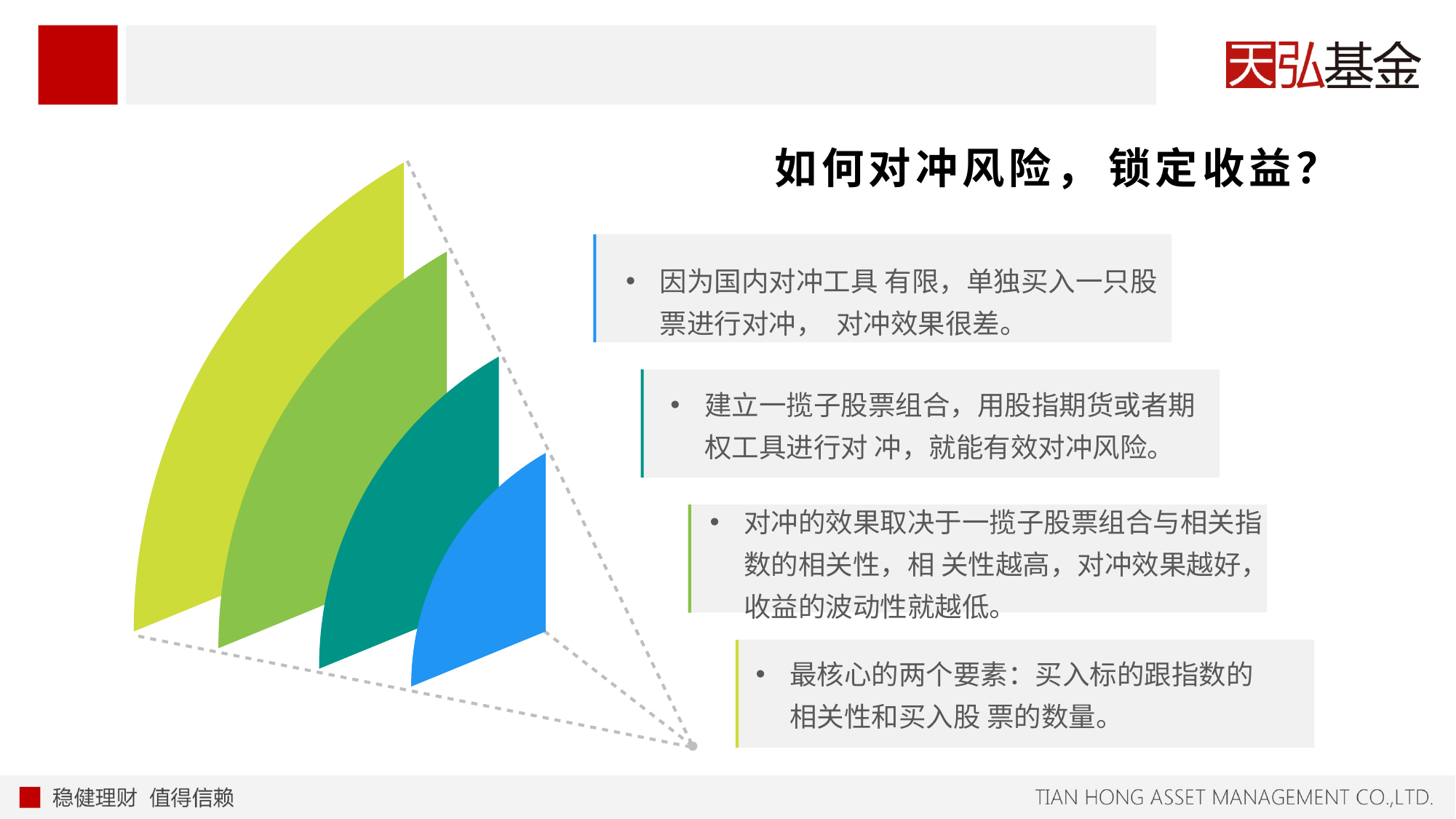

如何对冲风险， 锁定收益？

因为国内对冲工具 有限，单独买入一只股票进行对冲，  对冲效果很差。
建立一揽子股票组合，用股指期货或者期权工具进行对 冲，就能有效对冲风险。
对冲的效果取决于一揽子股票组合与相关指数的相关性，相 关性越高，对冲效果越好，收益的波动性就越低。
最核心的两个要素：买入标的跟指数的相关性和买入股 票的数量。